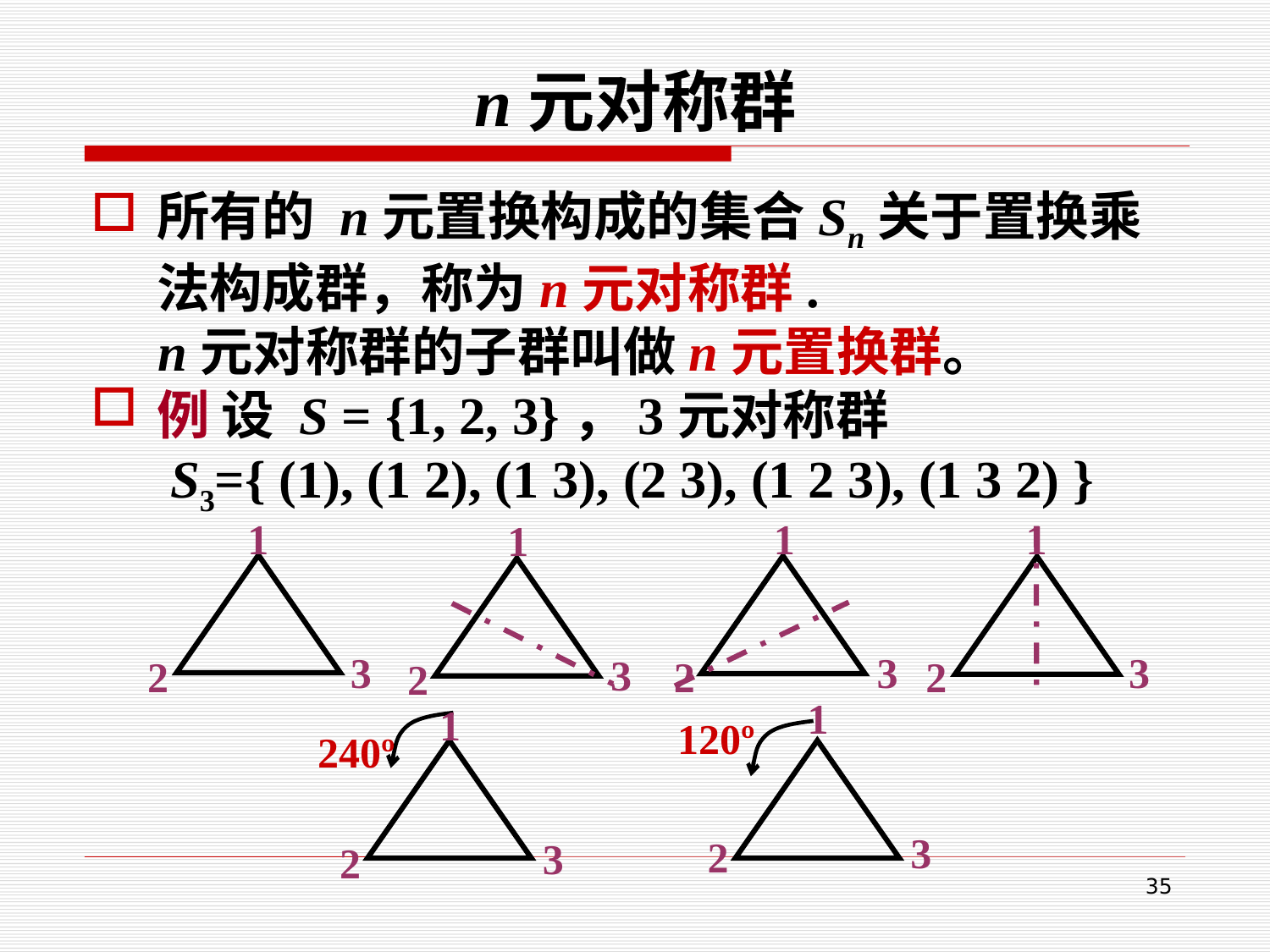

# n元对称群
所有的 n元置换构成的集合Sn关于置换乘法构成群，称为n元对称群.
     n元对称群的子群叫做n元置换群。
例 设 S = {1, 2, 3}，3元对称群
 S3={ (1), (1 2), (1 3), (2 3), (1 2 3), (1 3 2) }
1

3
2
1

3
2
1

3
2
1

3
2
1
120º

3
2
1

240º

3
2
35